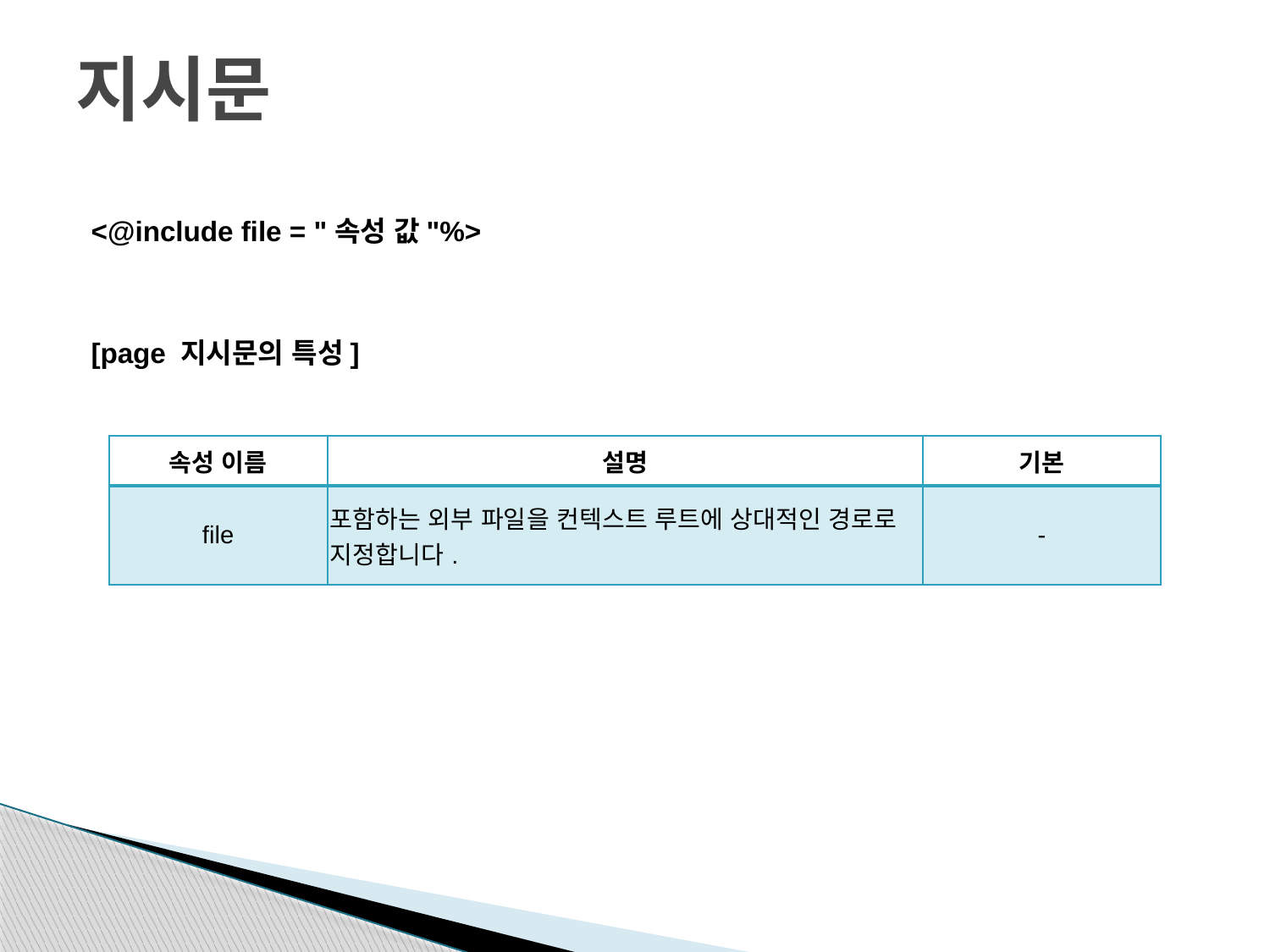

# 지시문

<@include file = "속성 값"%>

[page 지시문의 특성]

| 속성 이름 | 설명 | 기본 |
| --- | --- | --- |
| file | 포함하는 외부 파일을 컨텍스트 루트에 상대적인 경로로 지정합니다. | - |